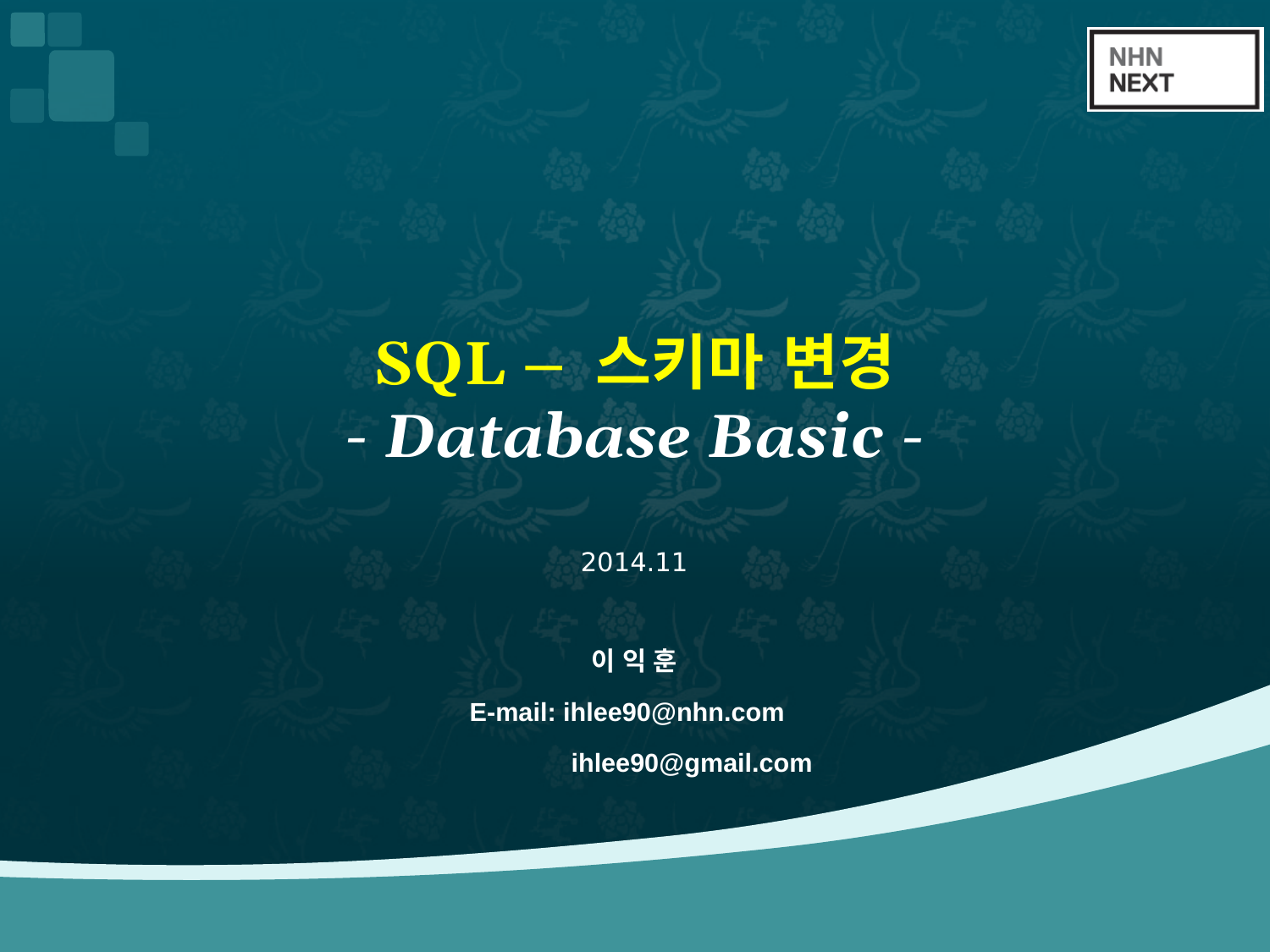

# SQL – 스키마 변경 - Database Basic -
2014.11

이 익 훈

E-mail: ihlee90@nhn.com

                ihlee90@gmail.com